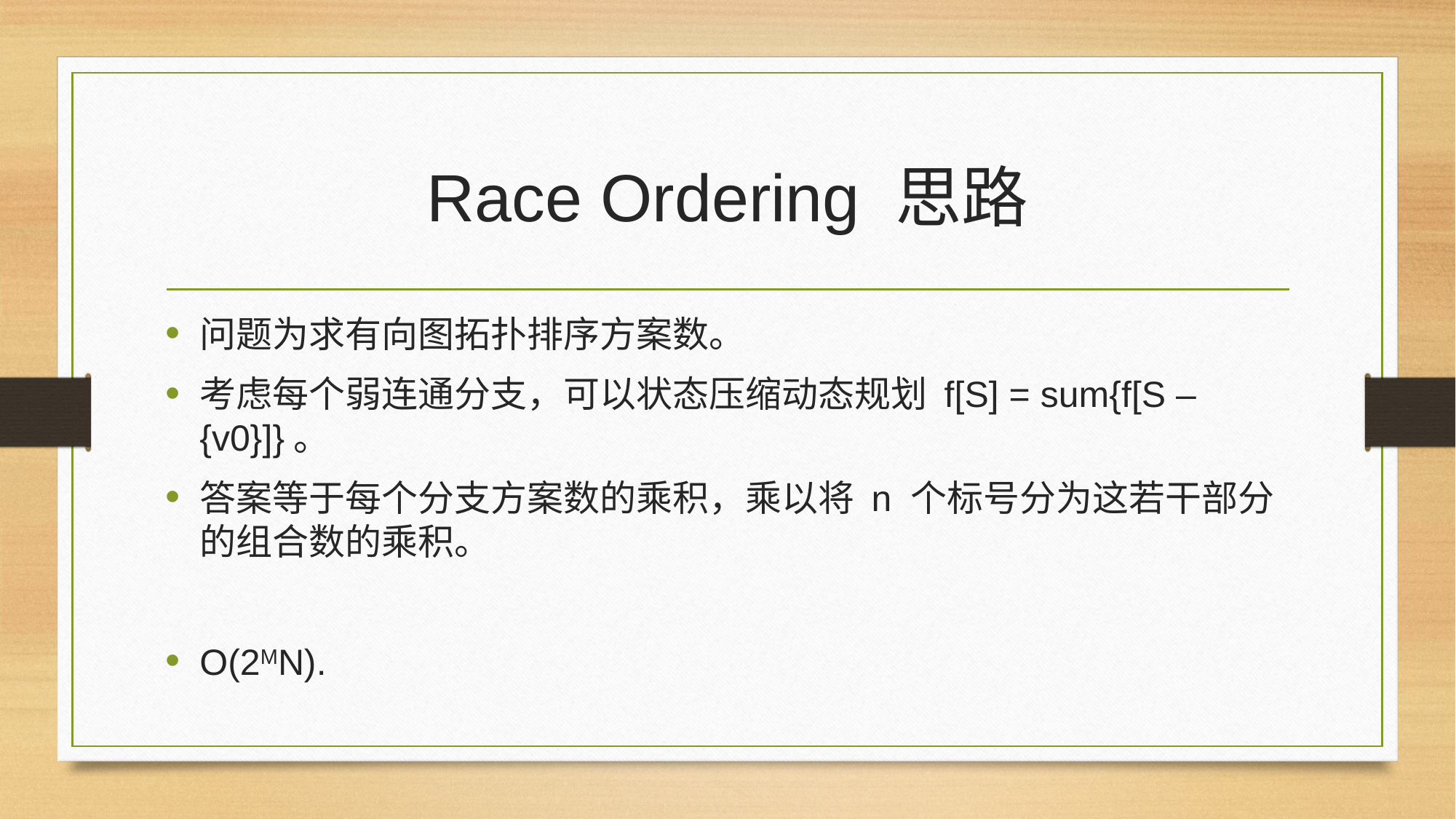

# Race Ordering 思路
问题为求有向图拓扑排序方案数。
考虑每个弱连通分支，可以状态压缩动态规划 f[S] = sum{f[S – {v0}]}。
答案等于每个分支方案数的乘积，乘以将 n 个标号分为这若干部分的组合数的乘积。

O(2MN).